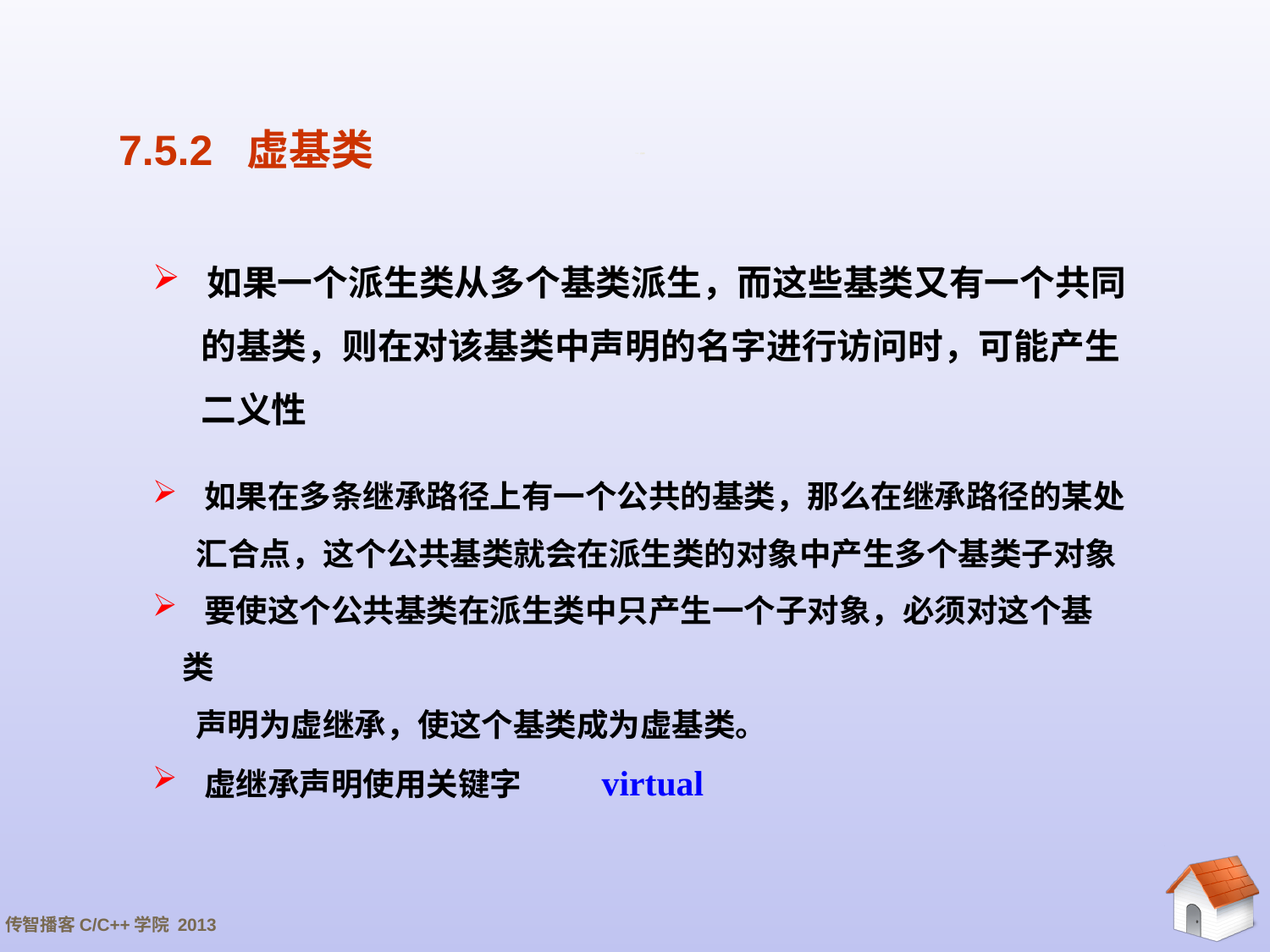

# 7.5.2  虚基类
7.5.2  虚基类
  如果一个派生类从多个基类派生，而这些基类又有一个共同
     的基类，则在对该基类中声明的名字进行访问时，可能产生
     二义性
  如果在多条继承路径上有一个公共的基类，那么在继承路径的某处
     汇合点，这个公共基类就会在派生类的对象中产生多个基类子对象
  要使这个公共基类在派生类中只产生一个子对象，必须对这个基类
     声明为虚继承，使这个基类成为虚基类。
  虚继承声明使用关键字	    virtual